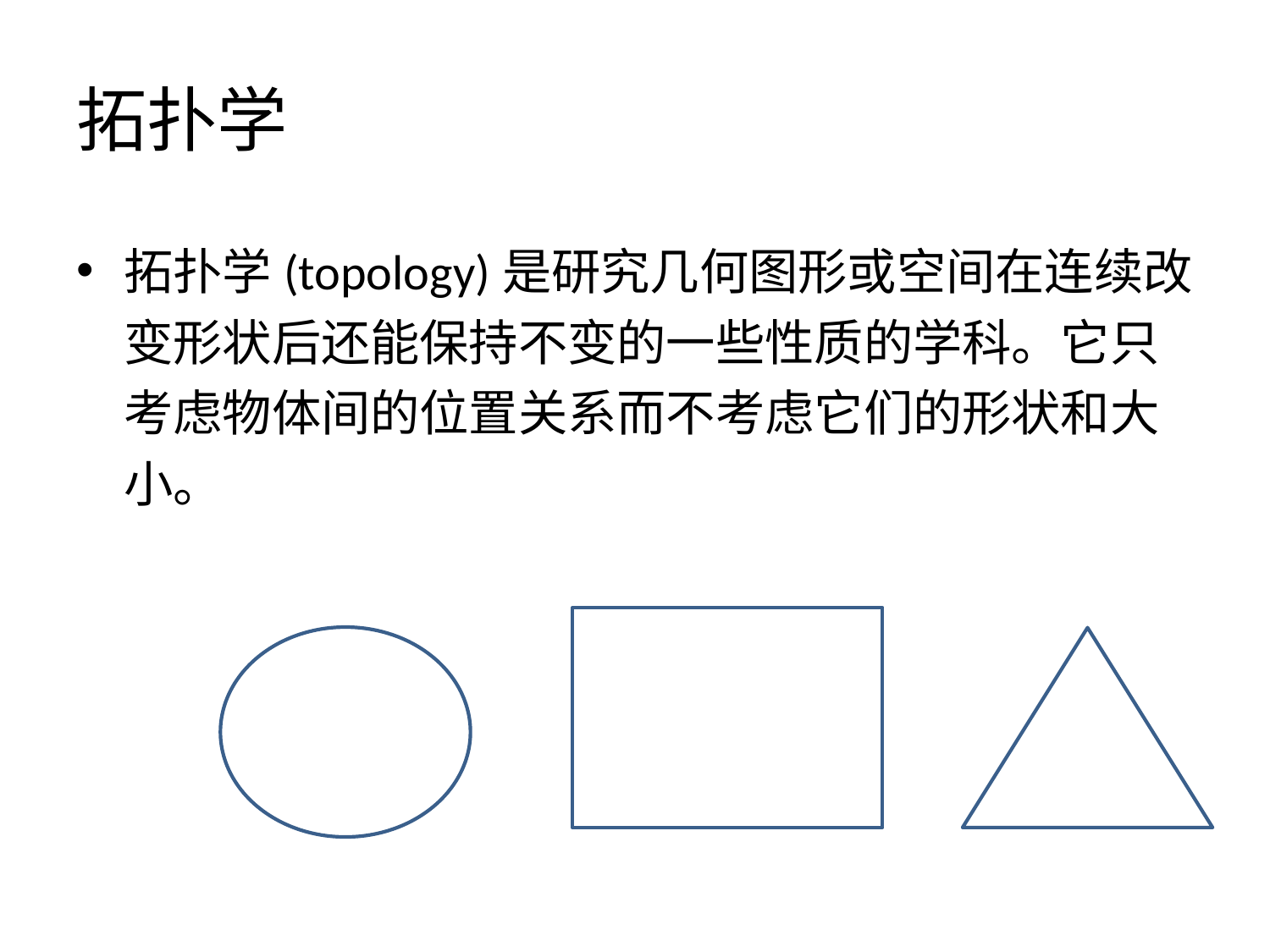

# 拓扑学
拓扑学(topology)是研究几何图形或空间在连续改变形状后还能保持不变的一些性质的学科。它只考虑物体间的位置关系而不考虑它们的形状和大小。